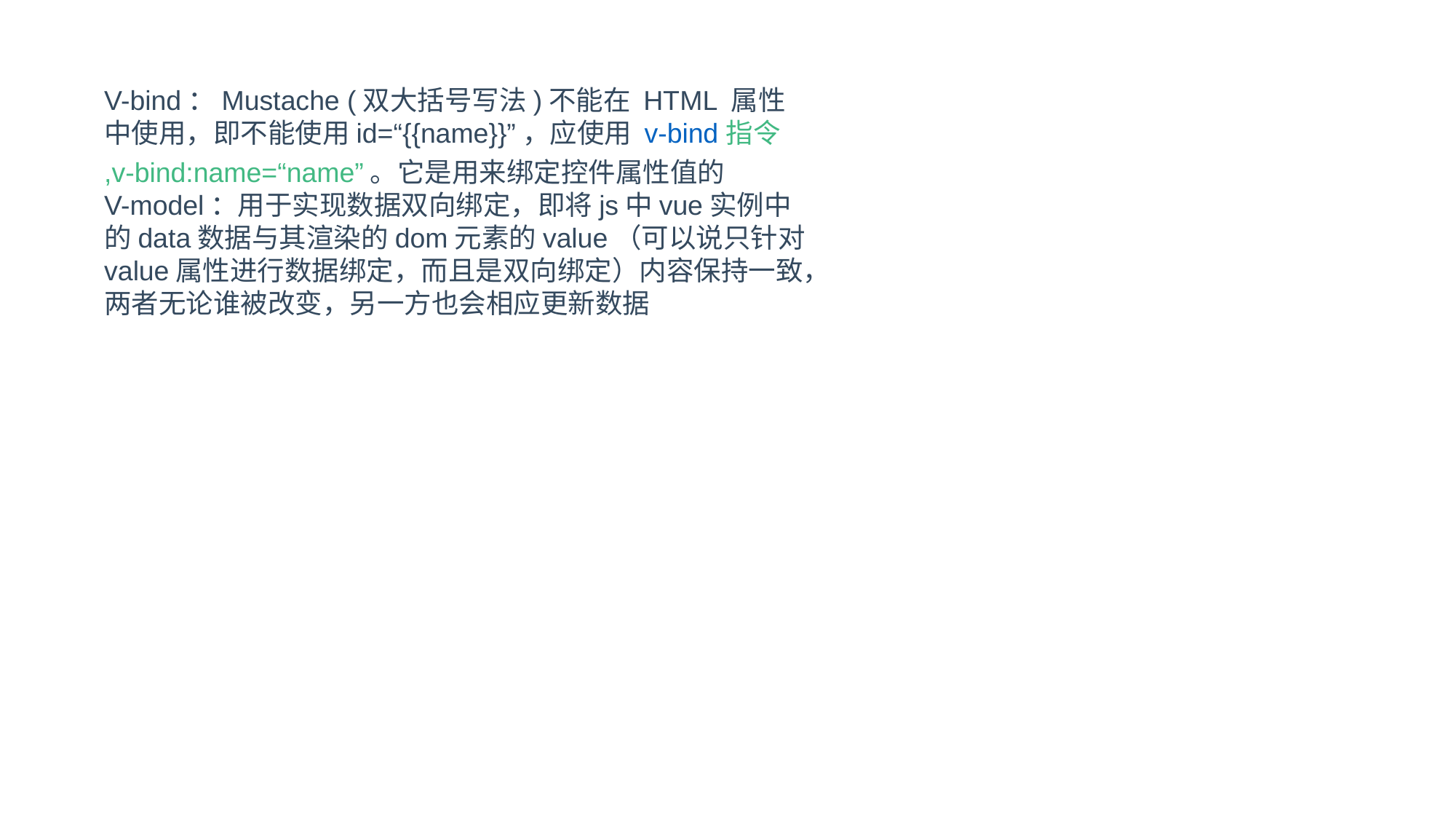

V-bind：Mustache (双大括号写法)不能在 HTML 属性中使用，即不能使用id=“{{name}}”，应使用 v-bind 指令,v-bind:name=“name”。它是用来绑定控件属性值的
V-model：用于实现数据双向绑定，即将js中vue实例中的data数据与其渲染的dom元素的value（可以说只针对value属性进行数据绑定，而且是双向绑定）内容保持一致，两者无论谁被改变，另一方也会相应更新数据